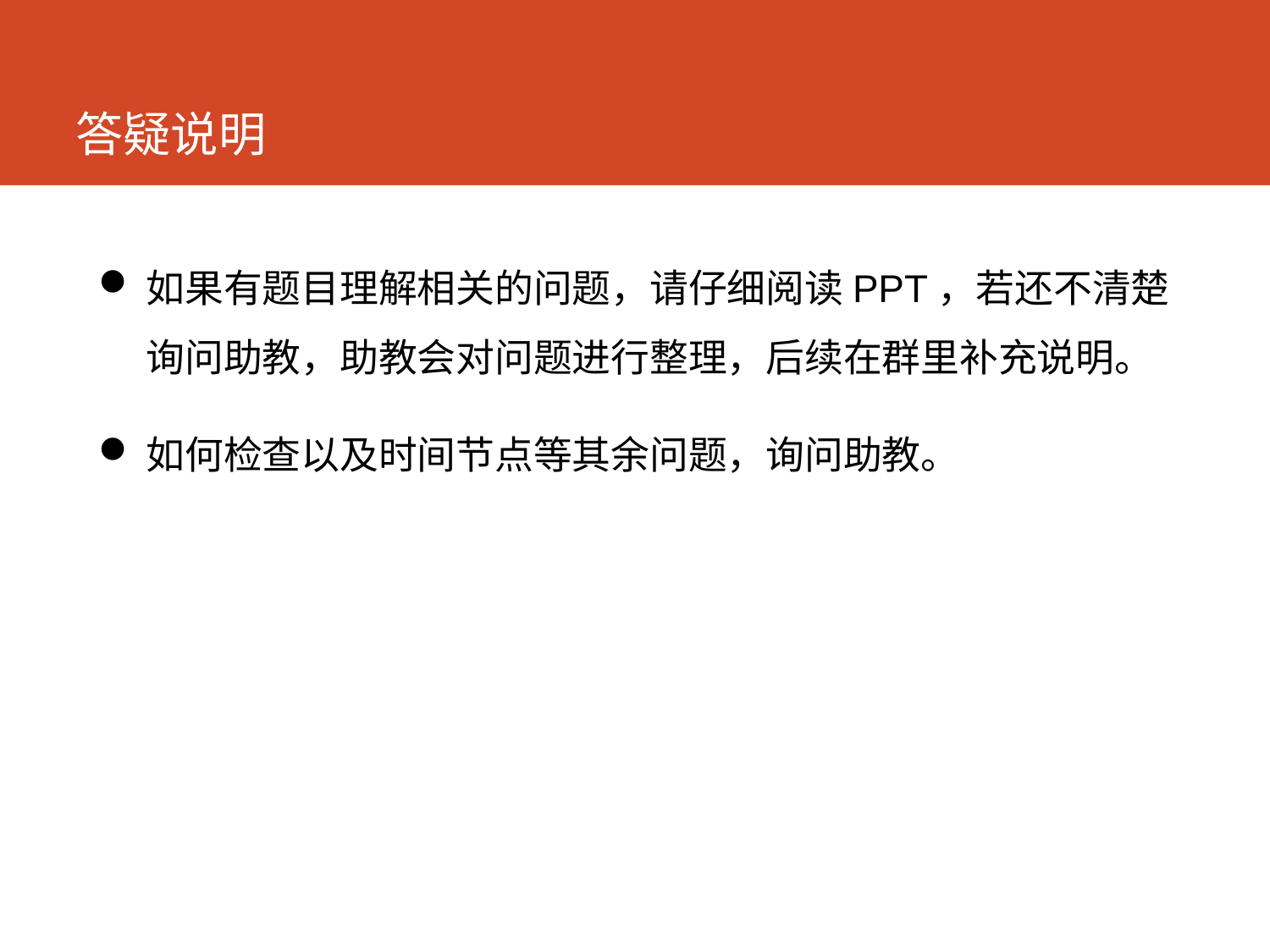

# 答疑说明
如果有题目理解相关的问题，请仔细阅读PPT，若还不清楚询问助教，助教会对问题进行整理，后续在群里补充说明。
如何检查以及时间节点等其余问题，询问助教。